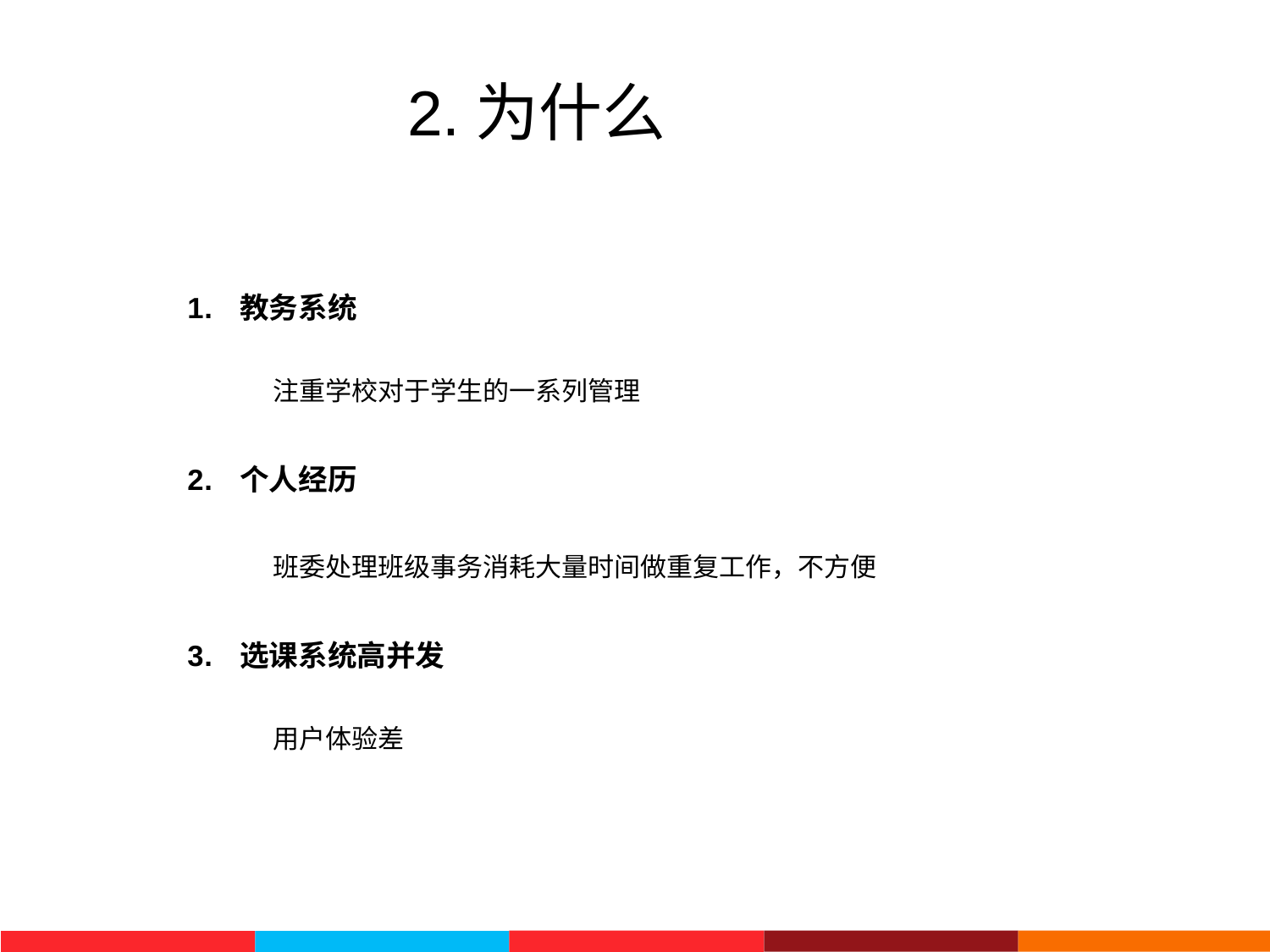

2.为什么
教务系统
注重学校对于学生的一系列管理
个人经历
班委处理班级事务消耗大量时间做重复工作，不方便
选课系统高并发
用户体验差